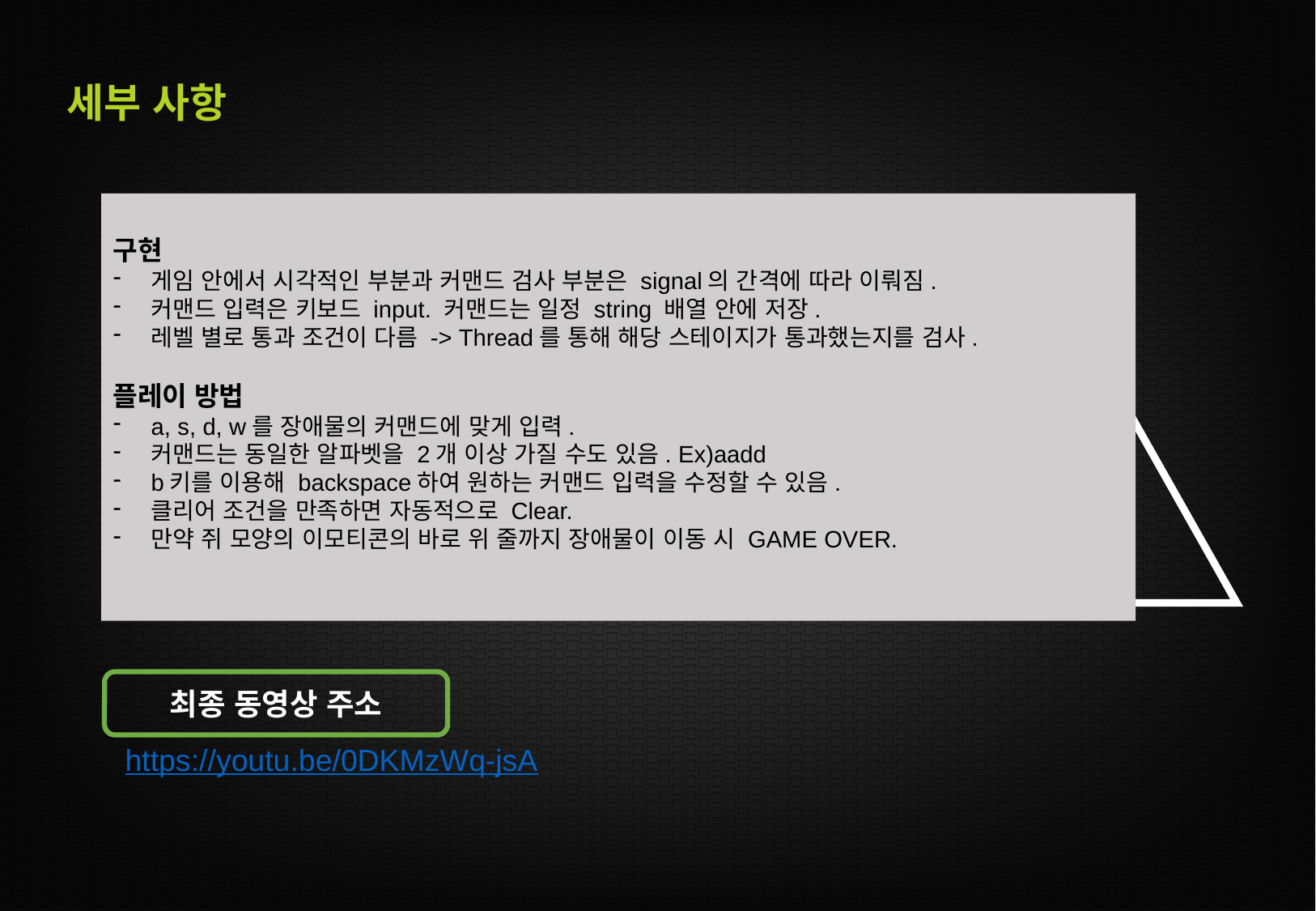

세부 사항
구현
게임 안에서 시각적인 부분과 커맨드 검사 부분은 signal의 간격에 따라 이뤄짐.
커맨드 입력은 키보드 input. 커맨드는 일정 string 배열 안에 저장.
레벨 별로 통과 조건이 다름 -> Thread를 통해 해당 스테이지가 통과했는지를 검사.

플레이 방법
a, s, d, w를 장애물의 커맨드에 맞게 입력.
커맨드는 동일한 알파벳을 2개 이상 가질 수도 있음. Ex)aadd
b키를 이용해 backspace하여 원하는 커맨드 입력을 수정할 수 있음.
클리어 조건을 만족하면 자동적으로 Clear.
만약 쥐 모양의 이모티콘의 바로 위 줄까지 장애물이 이동 시 GAME OVER.

최종 동영상 주소
https://youtu.be/0DKMzWq-jsA